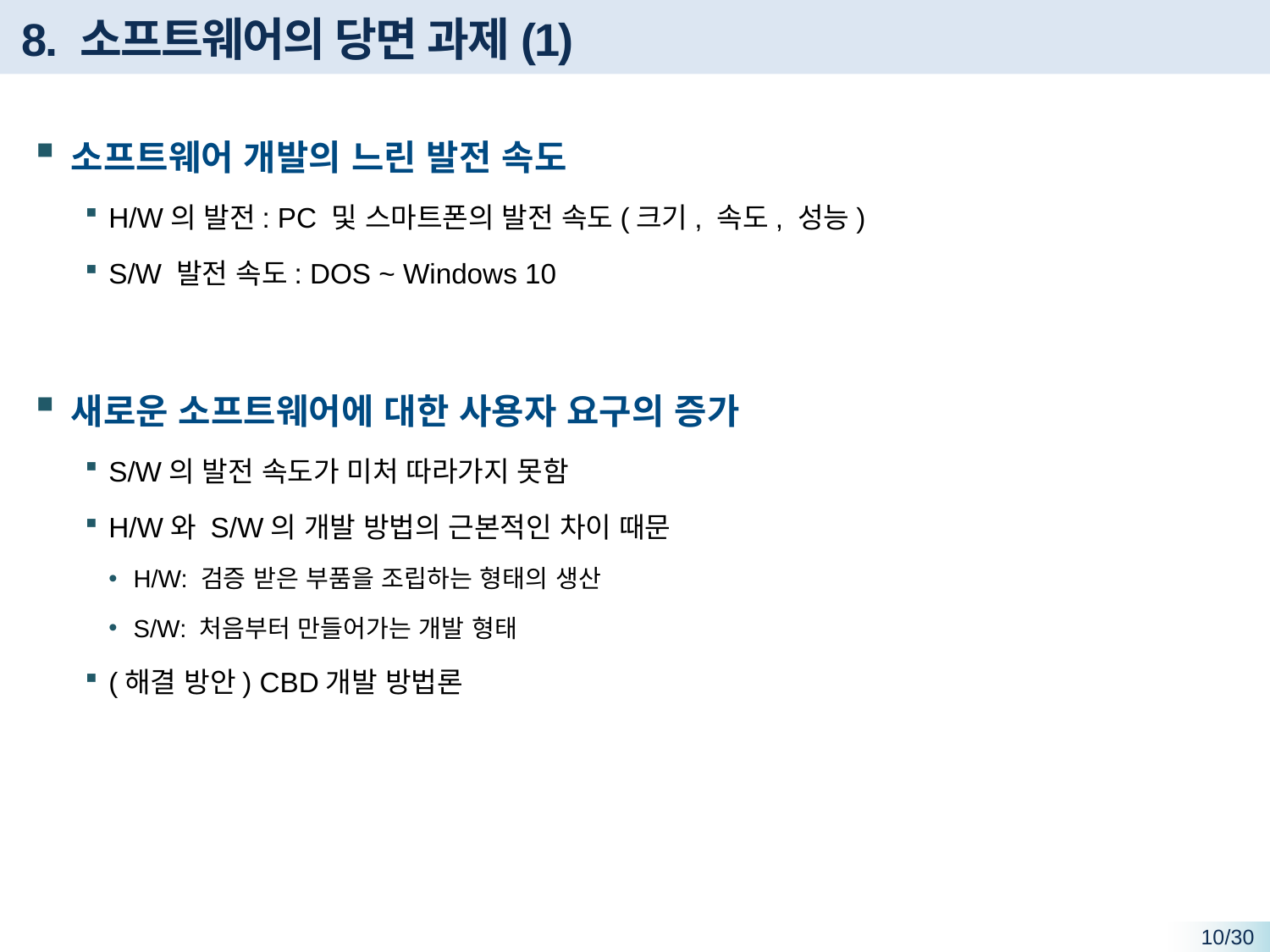

# 8. 소프트웨어의 당면 과제(1)
소프트웨어 개발의 느린 발전 속도
H/W의 발전: PC 및 스마트폰의 발전 속도(크기, 속도, 성능)
S/W 발전 속도: DOS ~ Windows 10

새로운 소프트웨어에 대한 사용자 요구의 증가
S/W의 발전 속도가 미처 따라가지 못함
H/W와 S/W의 개발 방법의 근본적인 차이 때문
H/W: 검증 받은 부품을 조립하는 형태의 생산
S/W: 처음부터 만들어가는 개발 형태
(해결 방안) CBD개발 방법론